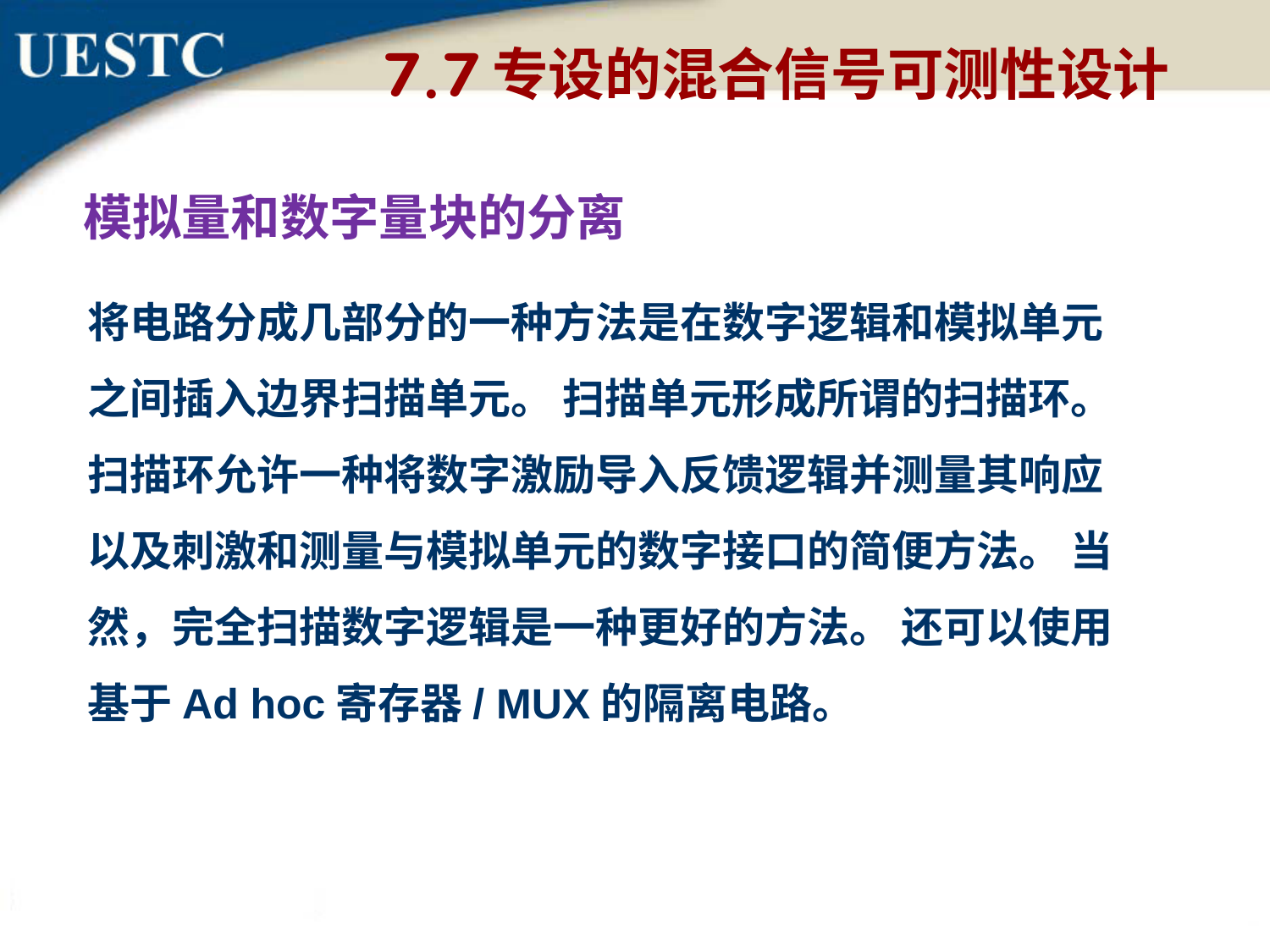

7.7专设的混合信号可测性设计
模拟量和数字量块的分离
将电路分成几部分的一种方法是在数字逻辑和模拟单元之间插入边界扫描单元。 扫描单元形成所谓的扫描环。 扫描环允许一种将数字激励导入反馈逻辑并测量其响应以及刺激和测量与模拟单元的数字接口的简便方法。 当然，完全扫描数字逻辑是一种更好的方法。 还可以使用基于Ad hoc寄存器/ MUX的隔离电路。